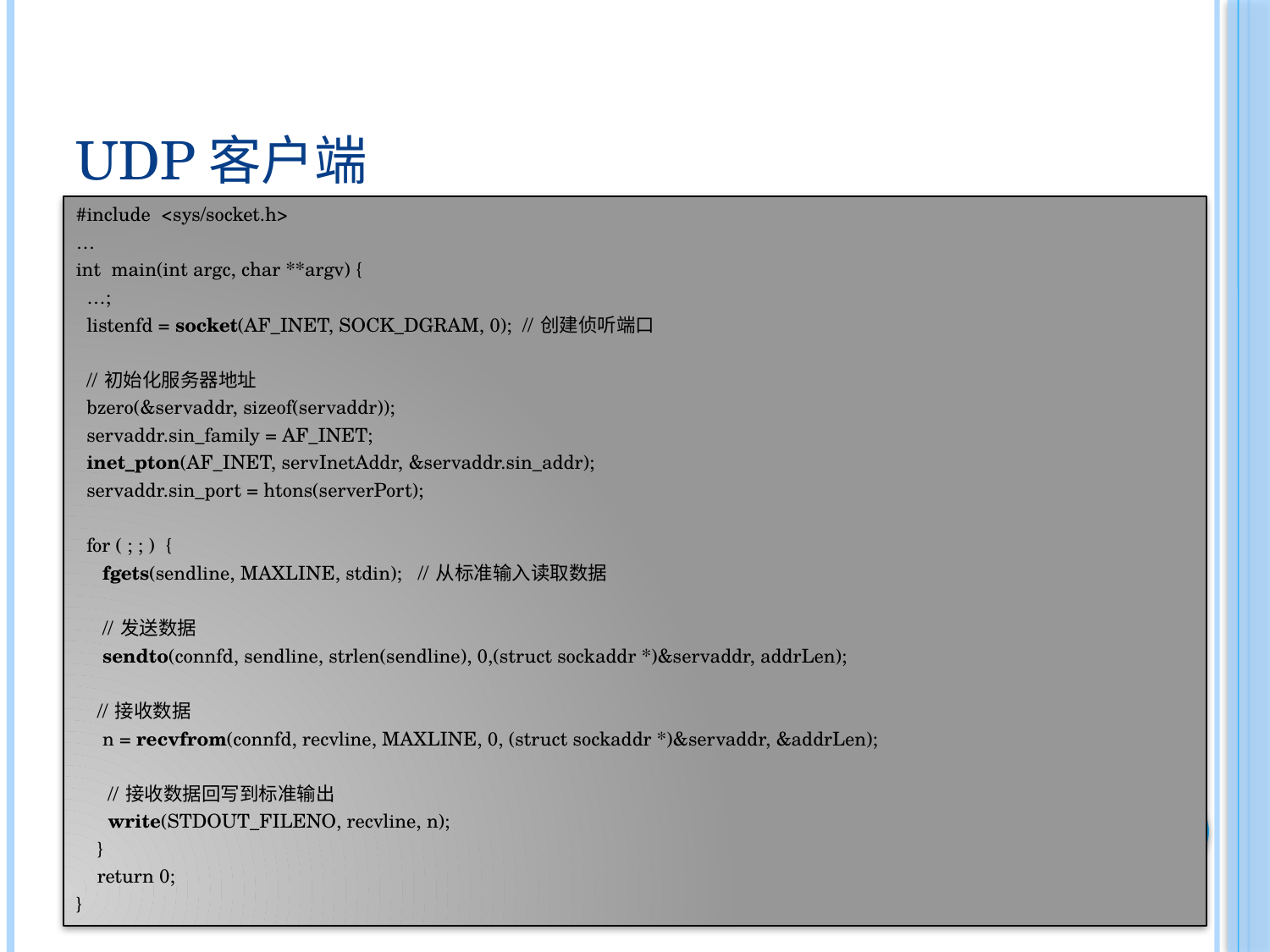

# UDP客户端
#include  <sys/socket.h>
…
int  main(int argc, char **argv) {
  …;
  listenfd = socket(AF_INET, SOCK_DGRAM, 0);  // 创建侦听端口

  // 初始化服务器地址
  bzero(&servaddr, sizeof(servaddr));
  servaddr.sin_family = AF_INET;
  inet_pton(AF_INET, servInetAddr, &servaddr.sin_addr);
  servaddr.sin_port = htons(serverPort);

  for ( ; ; )  {
     fgets(sendline, MAXLINE, stdin);   // 从标准输入读取数据

     // 发送数据
     sendto(connfd, sendline, strlen(sendline), 0,(struct sockaddr *)&servaddr, addrLen);

    // 接收数据
     n = recvfrom(connfd, recvline, MAXLINE, 0, (struct sockaddr *)&servaddr, &addrLen);

      // 接收数据回写到标准输出
      write(STDOUT_FILENO, recvline, n);
    }
    return 0;
}